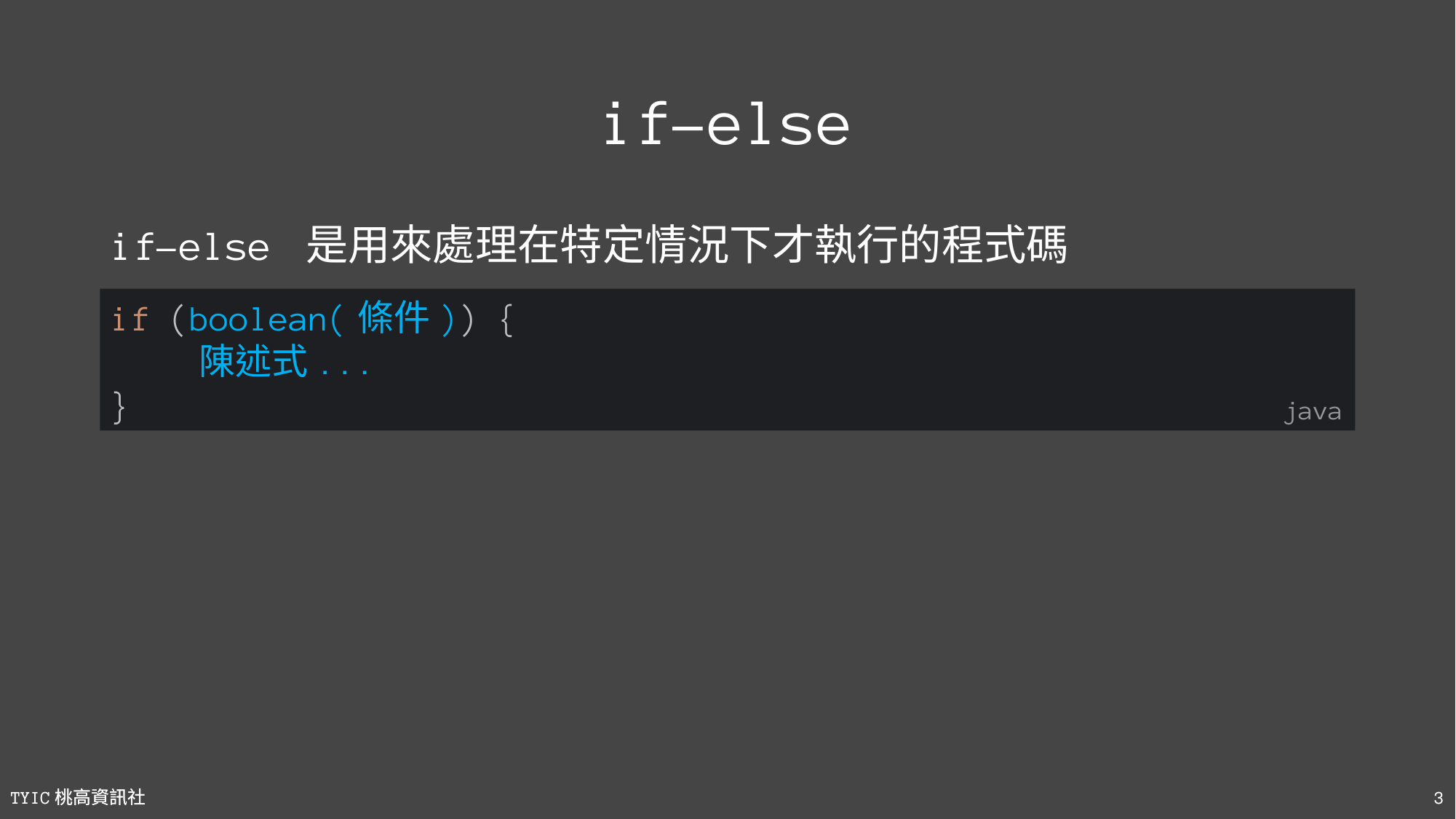

# if-else
if-else 是用來處理在特定情況下才執行的程式碼
if (boolean(條件)) {
    陳述式...
}
java